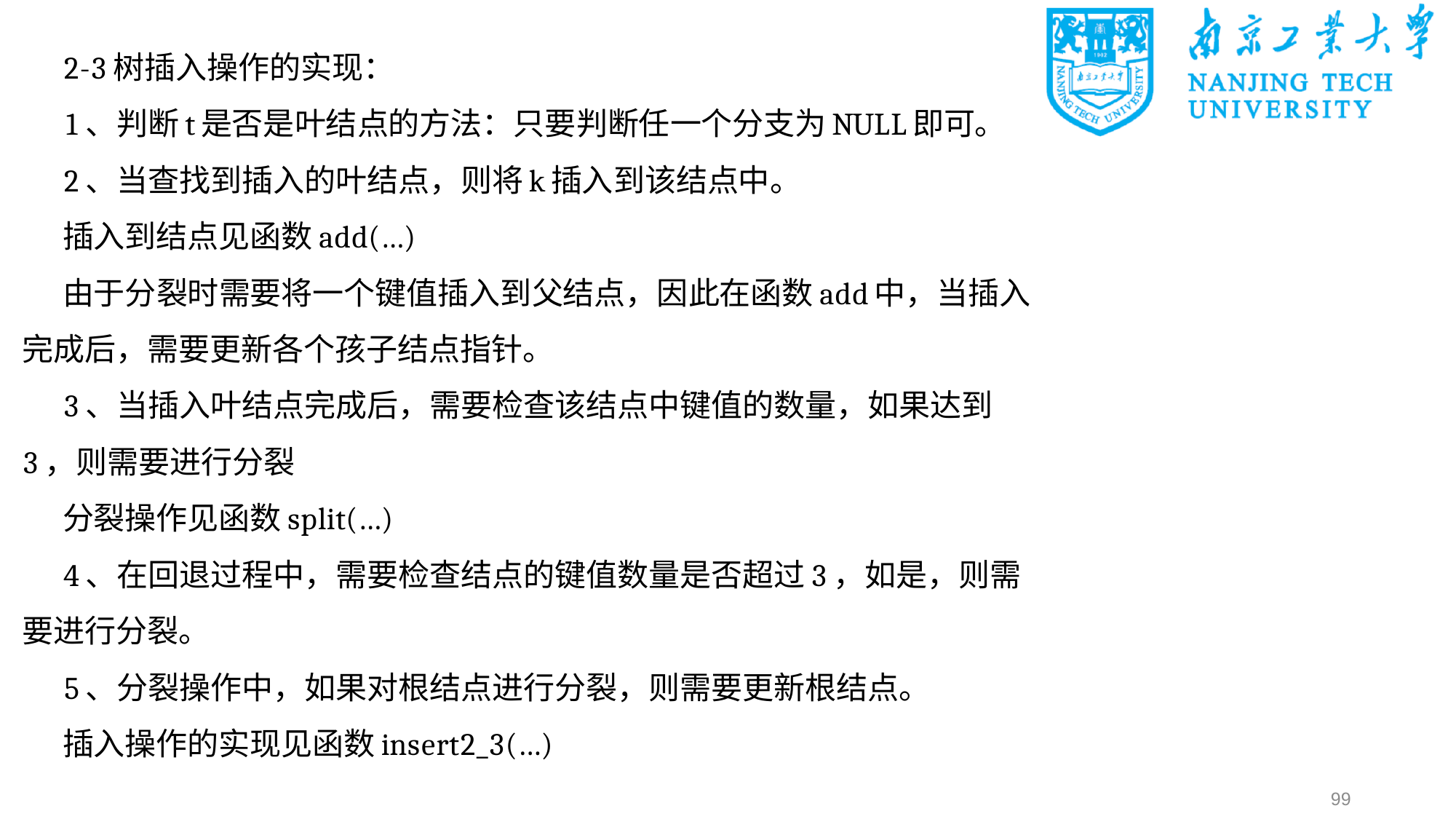

2-3树插入操作的实现：
1、判断t是否是叶结点的方法：只要判断任一个分支为NULL即可。
2、当查找到插入的叶结点，则将k插入到该结点中。
插入到结点见函数add(…)
由于分裂时需要将一个键值插入到父结点，因此在函数add中，当插入完成后，需要更新各个孩子结点指针。
3、当插入叶结点完成后，需要检查该结点中键值的数量，如果达到3，则需要进行分裂
分裂操作见函数split(…)
4、在回退过程中，需要检查结点的键值数量是否超过3，如是，则需要进行分裂。
5、分裂操作中，如果对根结点进行分裂，则需要更新根结点。
插入操作的实现见函数insert2_3(…)
99